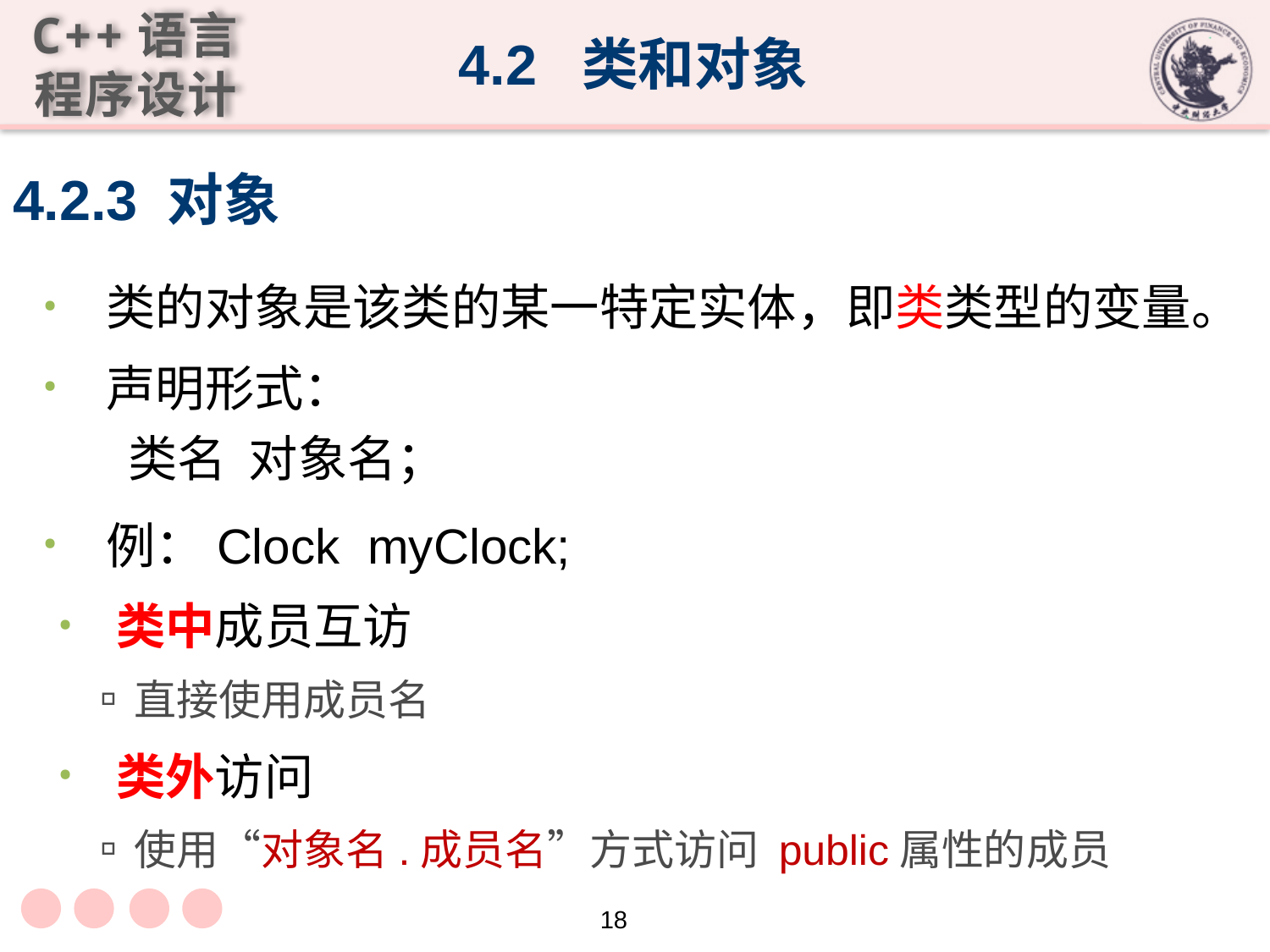

4.2  类和对象
# 4.2.3 对象
类的对象是该类的某一特定实体，即类类型的变量。
声明形式：
  类名  对象名；
例：Clock  myClock;
 类中成员互访
直接使用成员名
 类外访问
使用“对象名.成员名”方式访问 public属性的成员

18